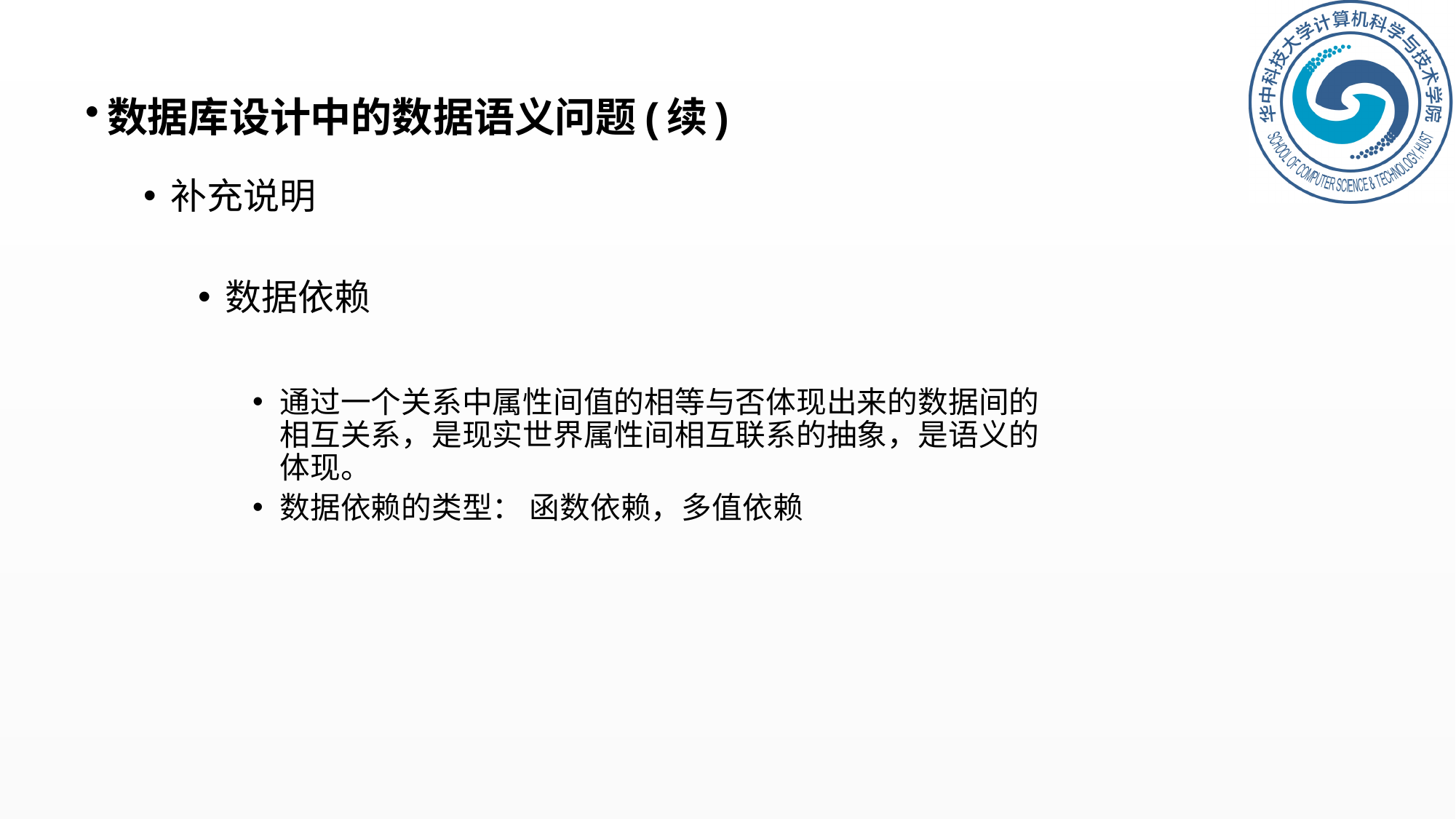

# 数据库设计中的数据语义问题(续)
补充说明

数据依赖

通过一个关系中属性间值的相等与否体现出来的数据间的相互关系，是现实世界属性间相互联系的抽象，是语义的体现。
数据依赖的类型： 函数依赖，多值依赖